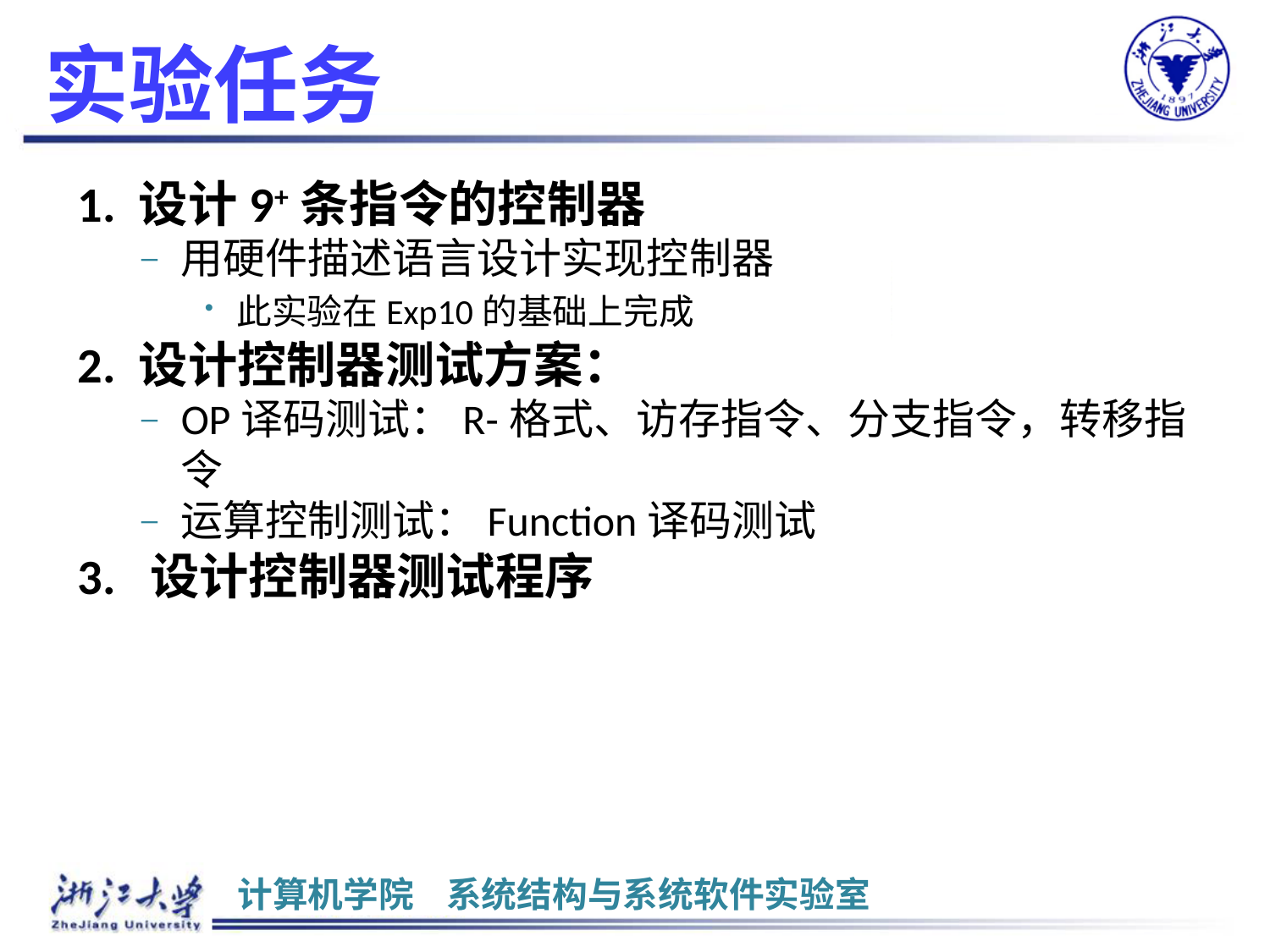

# 实验任务
1. 设计9+条指令的控制器
用硬件描述语言设计实现控制器
此实验在Exp10的基础上完成
2. 设计控制器测试方案：
OP译码测试：R-格式、访存指令、分支指令，转移指令
运算控制测试：Function译码测试
3.  设计控制器测试程序
6